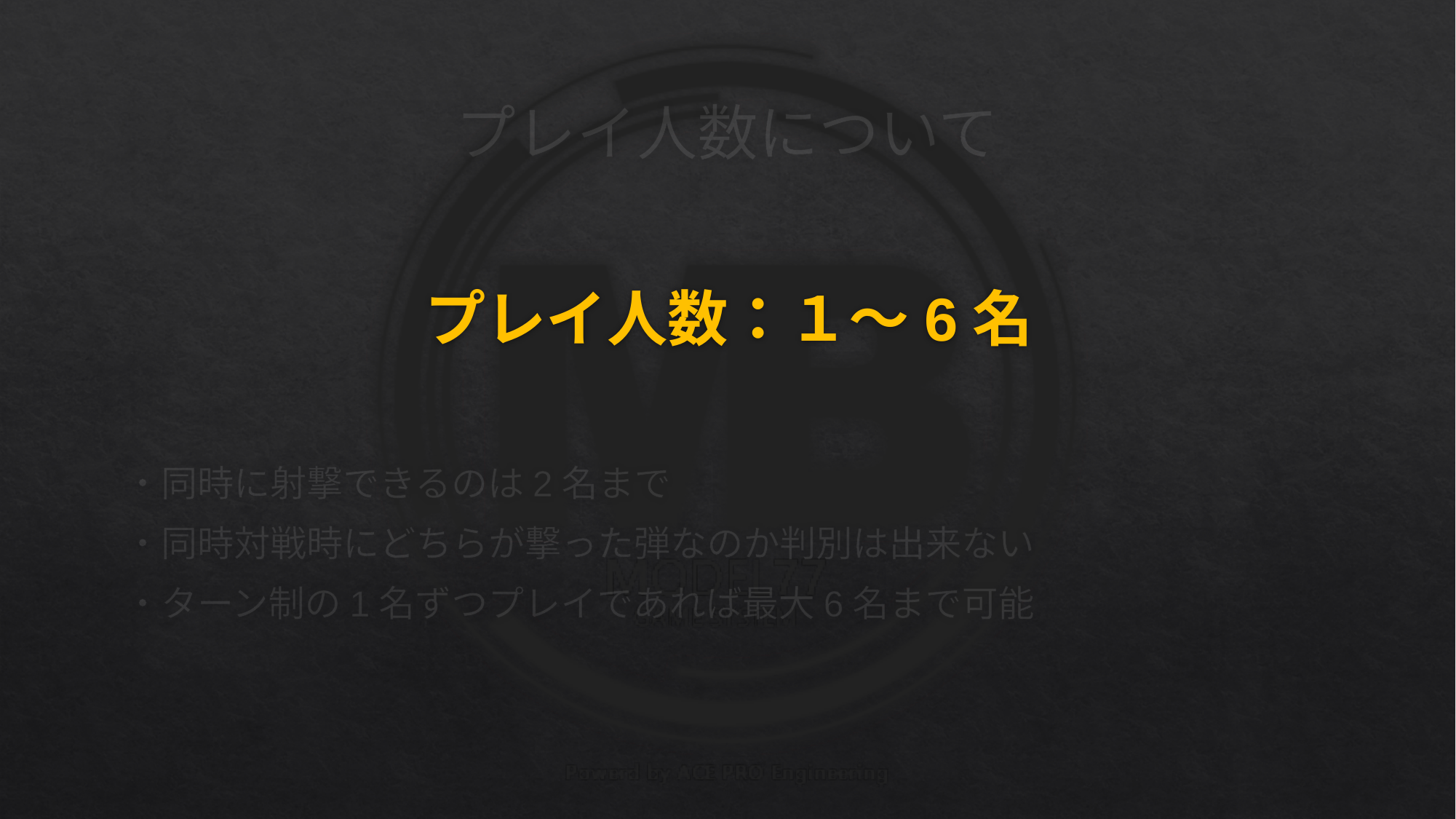

# プレイ人数について
プレイ人数：１～6名

・同時に射撃できるのは2名まで
・同時対戦時にどちらが撃った弾なのか判別は出来ない
・ターン制の1名ずつプレイであれば最大6名まで可能